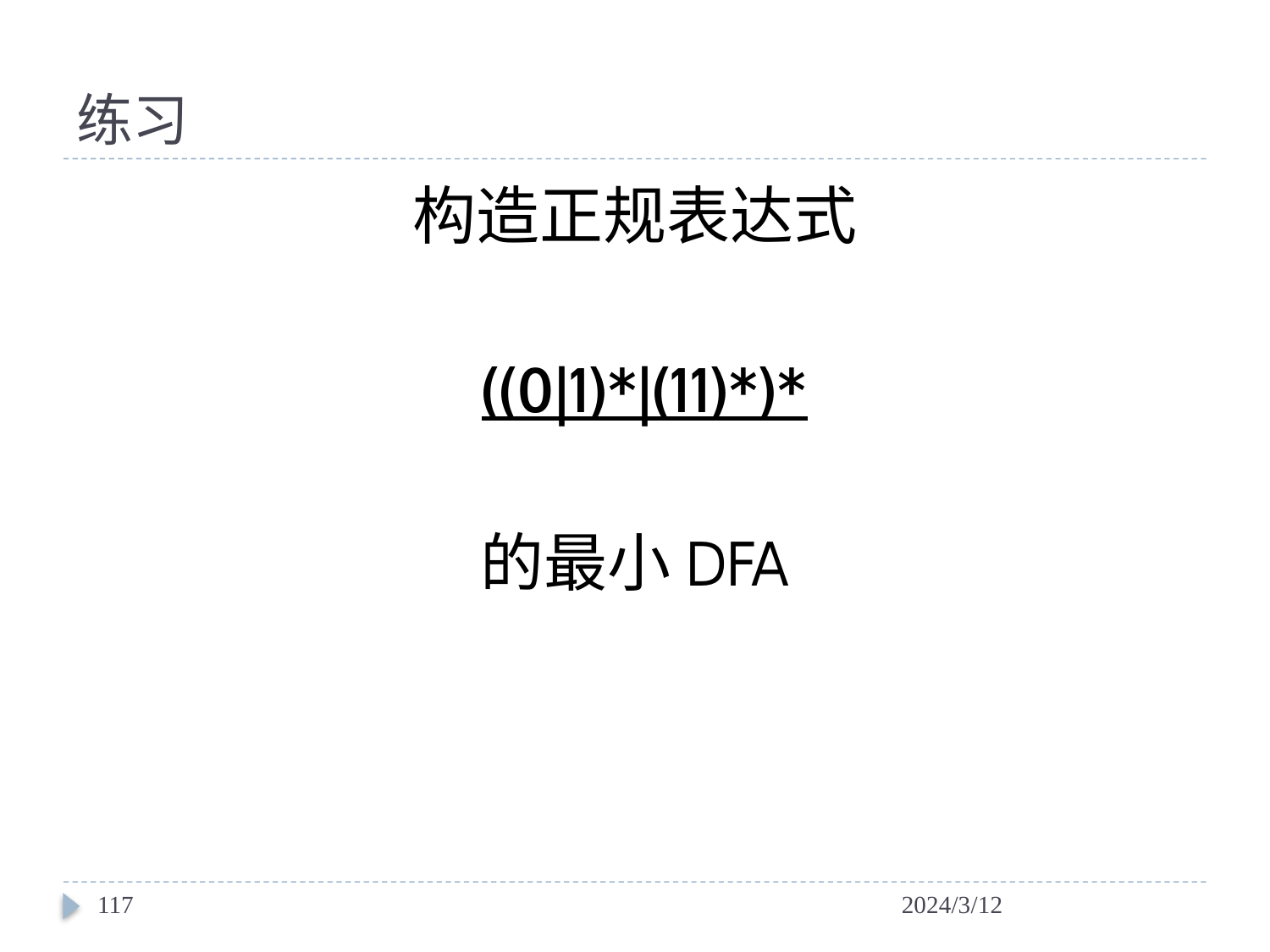

# 练习
构造正规表达式

 ((0|1)*|(11)*)*

的最小DFA
117
2024/3/12